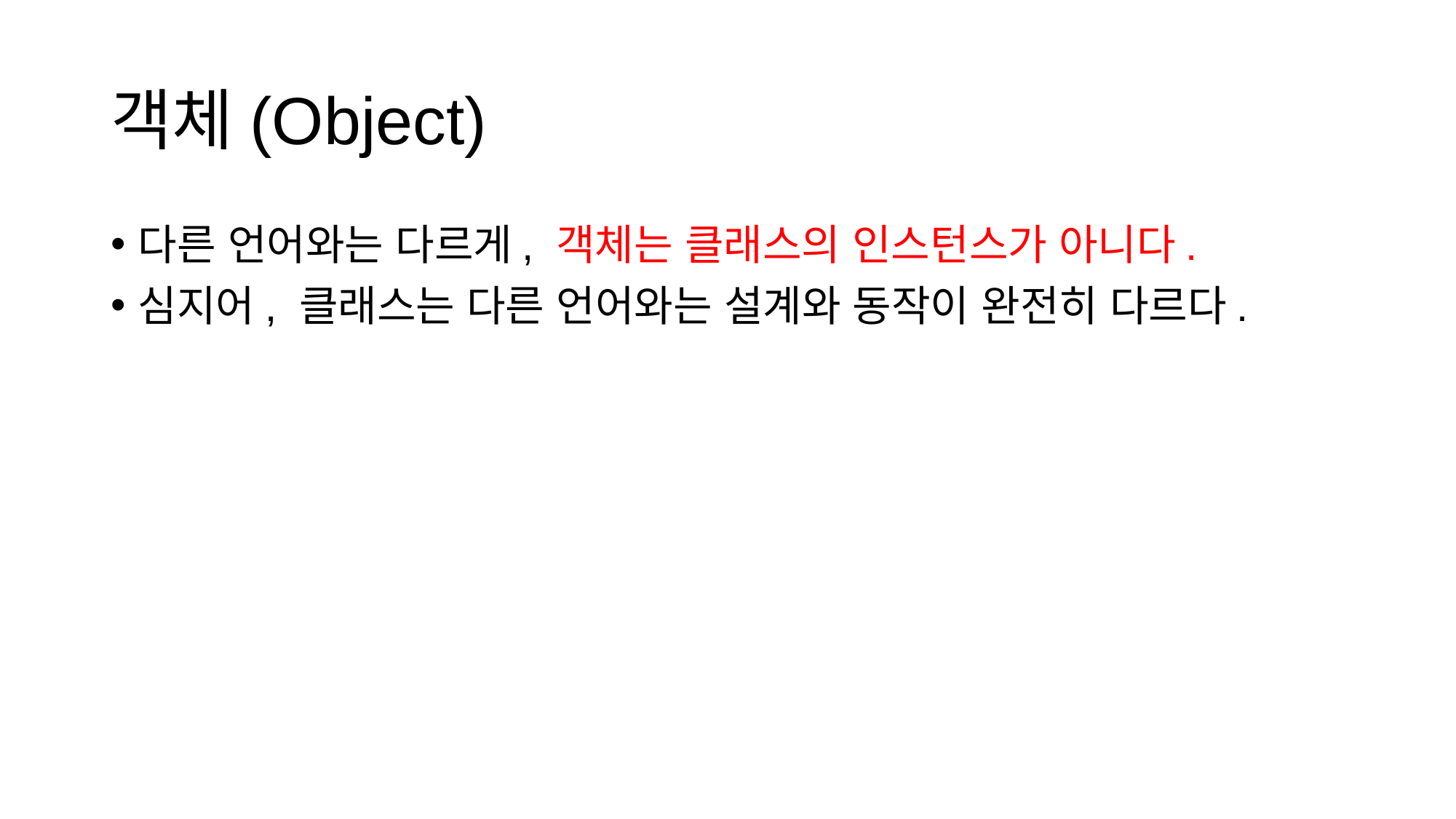

# 객체(Object)
다른 언어와는 다르게, 객체는 클래스의 인스턴스가 아니다.
심지어, 클래스는 다른 언어와는 설계와 동작이 완전히 다르다.